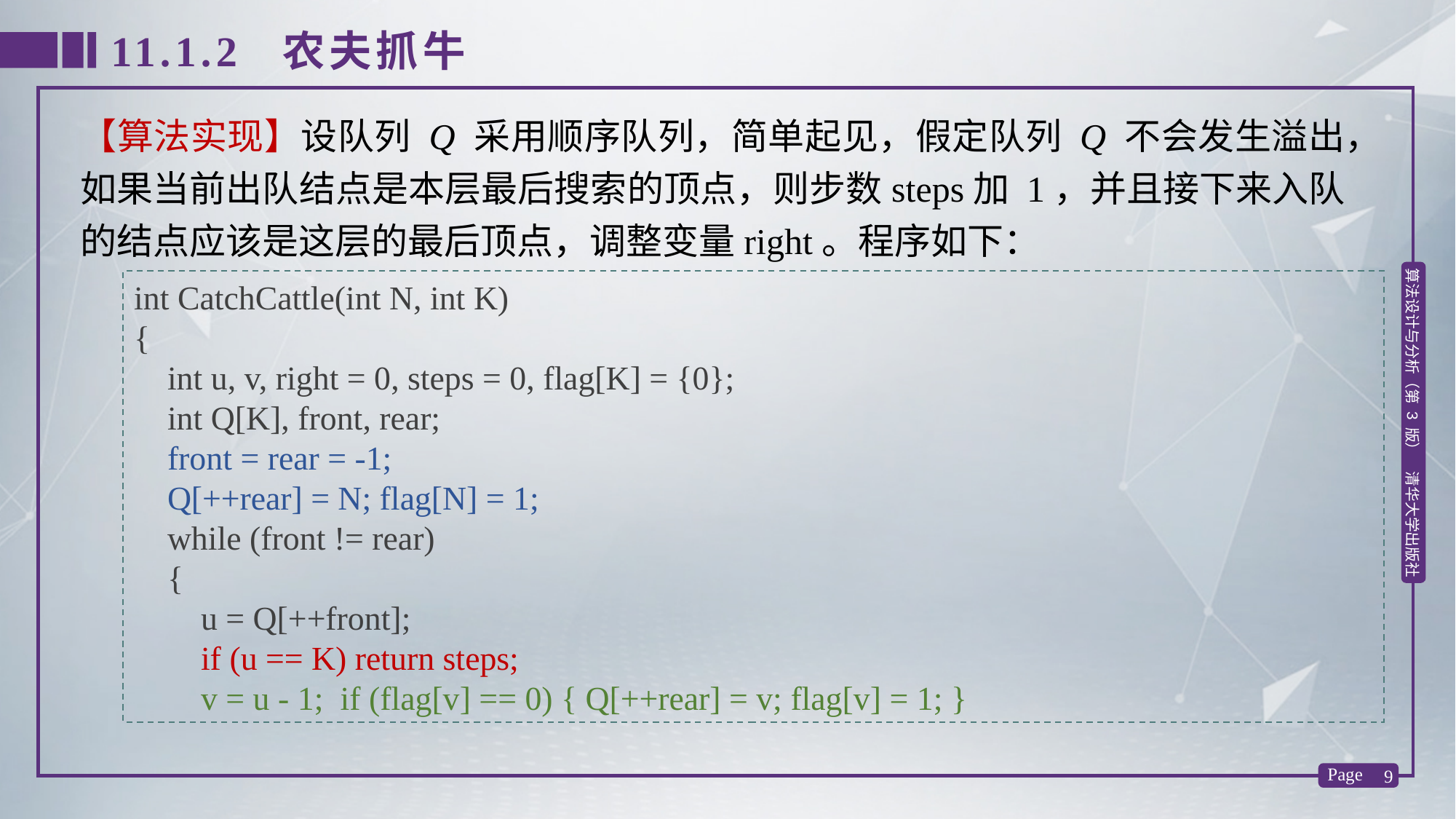

11.1.2  农夫抓牛
【算法实现】设队列 Q 采用顺序队列，简单起见，假定队列 Q 不会发生溢出，如果当前出队结点是本层最后搜索的顶点，则步数steps加 1，并且接下来入队的结点应该是这层的最后顶点，调整变量right。程序如下：
int CatchCattle(int N, int K)
{
    int u, v, right = 0, steps = 0, flag[K] = {0};
    int Q[K], front, rear;
    front = rear = -1;
    Q[++rear] = N; flag[N] = 1;
    while (front != rear)
    {
        u = Q[++front];
        if (u == K) return steps;
        v = u - 1;  if (flag[v] == 0) { Q[++rear] = v; flag[v] = 1; }